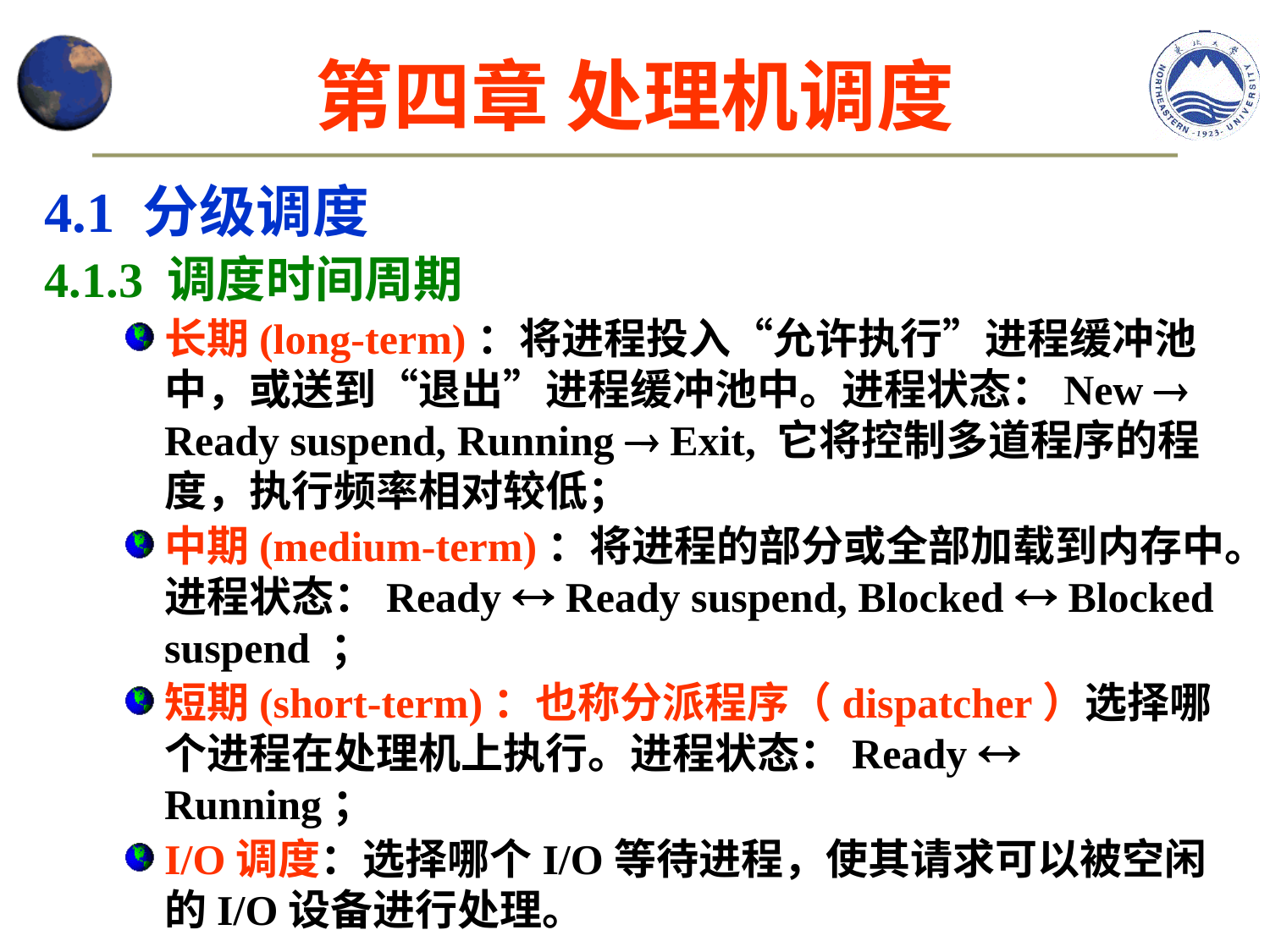

# 第四章 处理机调度
4.1 分级调度
4.1.3 调度时间周期
长期(long-term)：将进程投入“允许执行”进程缓冲池中，或送到“退出”进程缓冲池中。进程状态：New → Ready suspend, Running → Exit, 它将控制多道程序的程度，执行频率相对较低；
中期(medium-term)：将进程的部分或全部加载到内存中。进程状态：Ready ↔ Ready suspend, Blocked ↔ Blocked suspend ；
短期(short-term)：也称分派程序（dispatcher）选择哪个进程在处理机上执行。进程状态：Ready ↔ Running；
I/O调度：选择哪个I/O等待进程，使其请求可以被空闲的I/O设备进行处理。